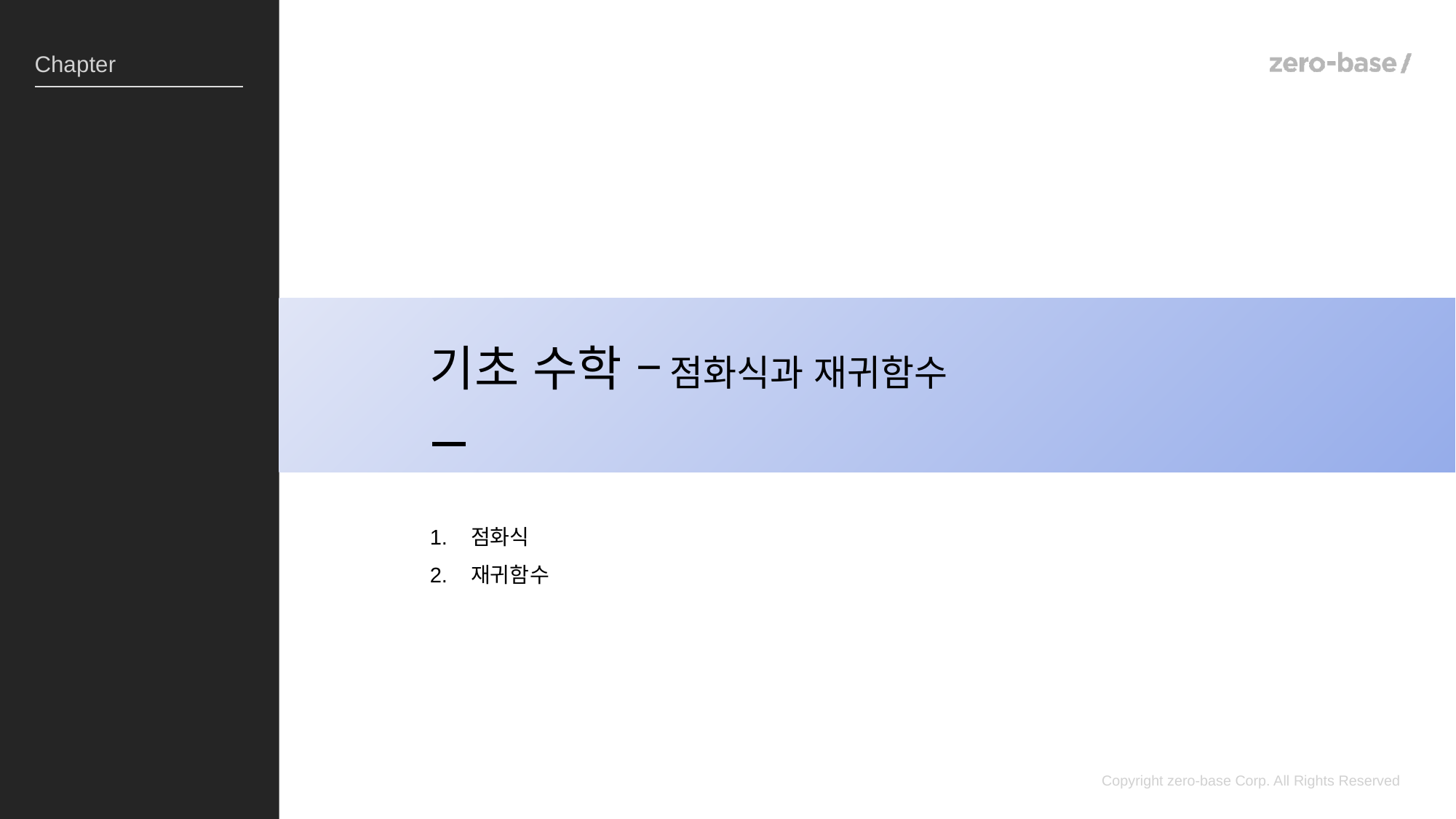

기초 수학 – 점화식과 재귀함수
점화식
재귀함수